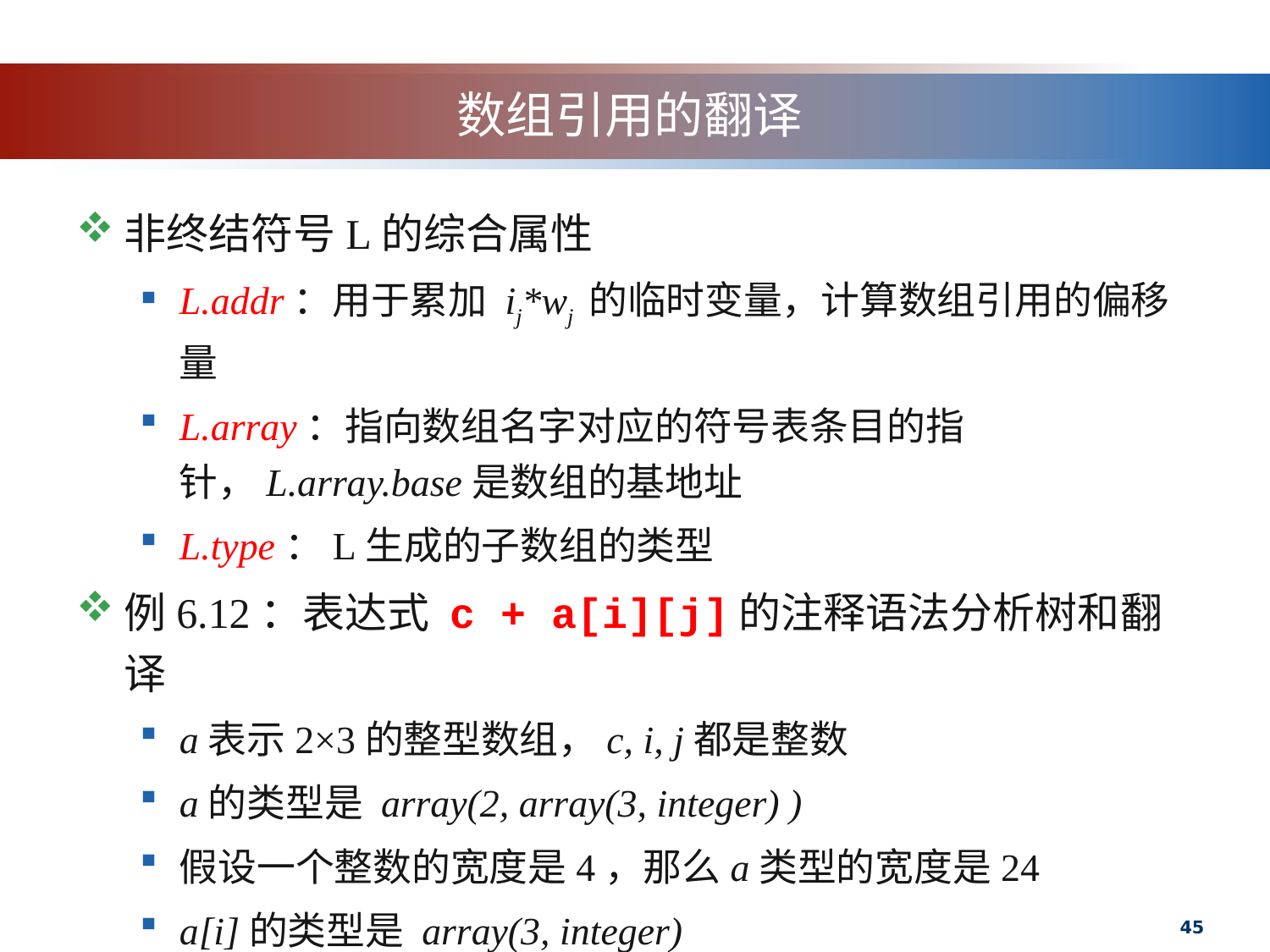

# 数组引用的翻译
非终结符号L的综合属性
L.addr：用于累加 ij*wj 的临时变量，计算数组引用的偏移量
L.array：指向数组名字对应的符号表条目的指针，L.array.base是数组的基地址
L.type：L生成的子数组的类型
例6.12：表达式 c + a[i][j]的注释语法分析树和翻译
a表示2×3的整型数组，c, i, j都是整数
a的类型是 array(2, array(3, integer) )
假设一个整数的宽度是4，那么a类型的宽度是24
a[i]的类型是 array(3, integer)
45